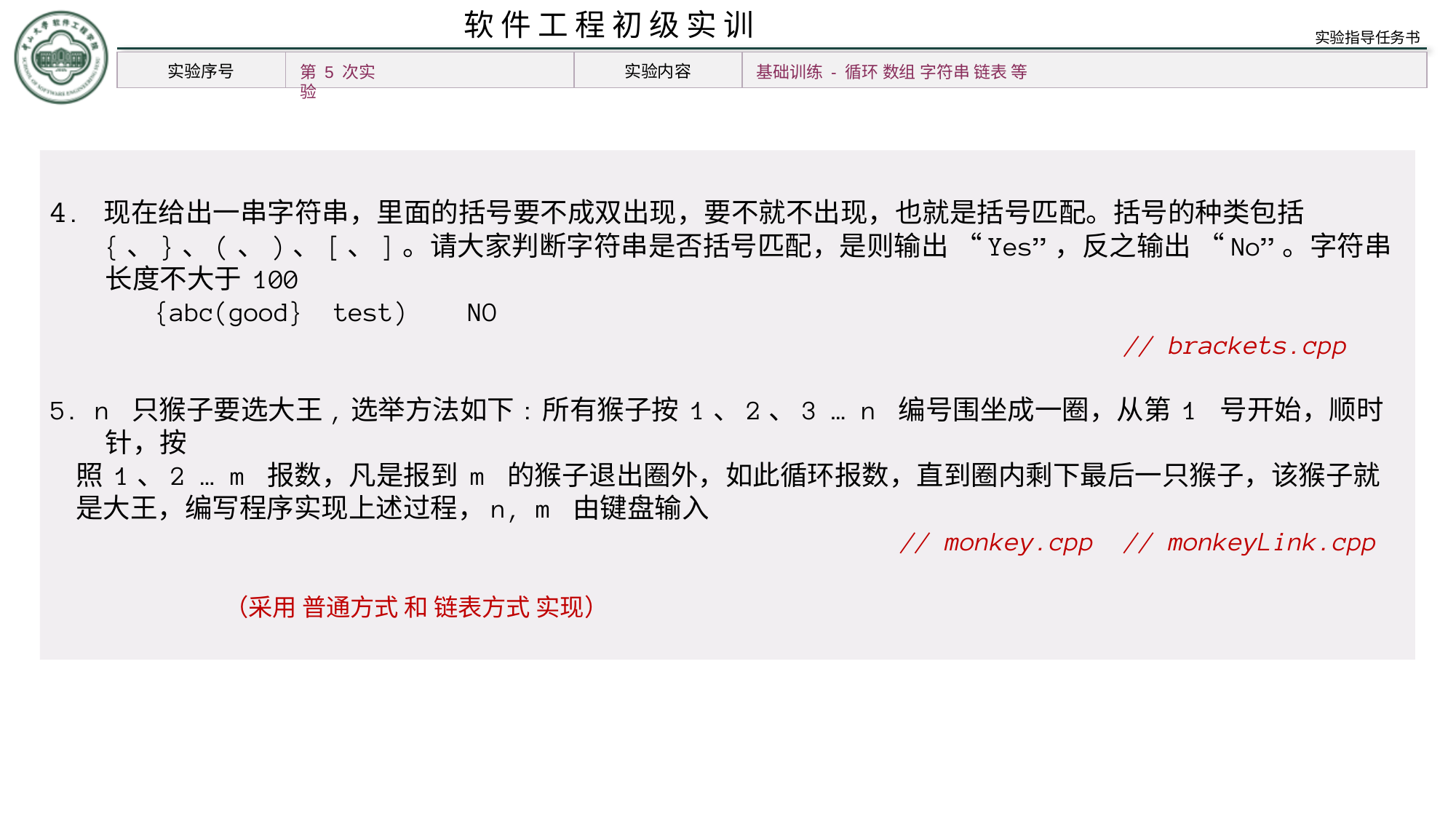

第 5 次实验
基础训练 - 循环 数组 字符串 链表 等

4. 现在给出一串字符串，里面的括号要不成双出现，要不就不出现，也就是括号匹配。括号的种类包括 {、}、(、)、[、]。请大家判断字符串是否括号匹配，是则输出 “Yes”，反之输出 “No”。字符串长度不大于 100
       {abc(good}  test)    NO
                                                                        // brackets.cpp

5. n 只猴子要选大王,选举方法如下:所有猴子按 1、2、3 … n 编号围坐成一圈，从第 1 号开始，顺时针，按
   照 1、2 … m 报数，凡是报到 m 的猴子退出圈外，如此循环报数，直到圈内剩下最后一只猴子，该猴子就
   是大王，编写程序实现上述过程，n, m 由键盘输入
                                                         // monkey.cpp  // monkeyLink.cpp

                           （采用 普通方式 和 链表方式 实现）